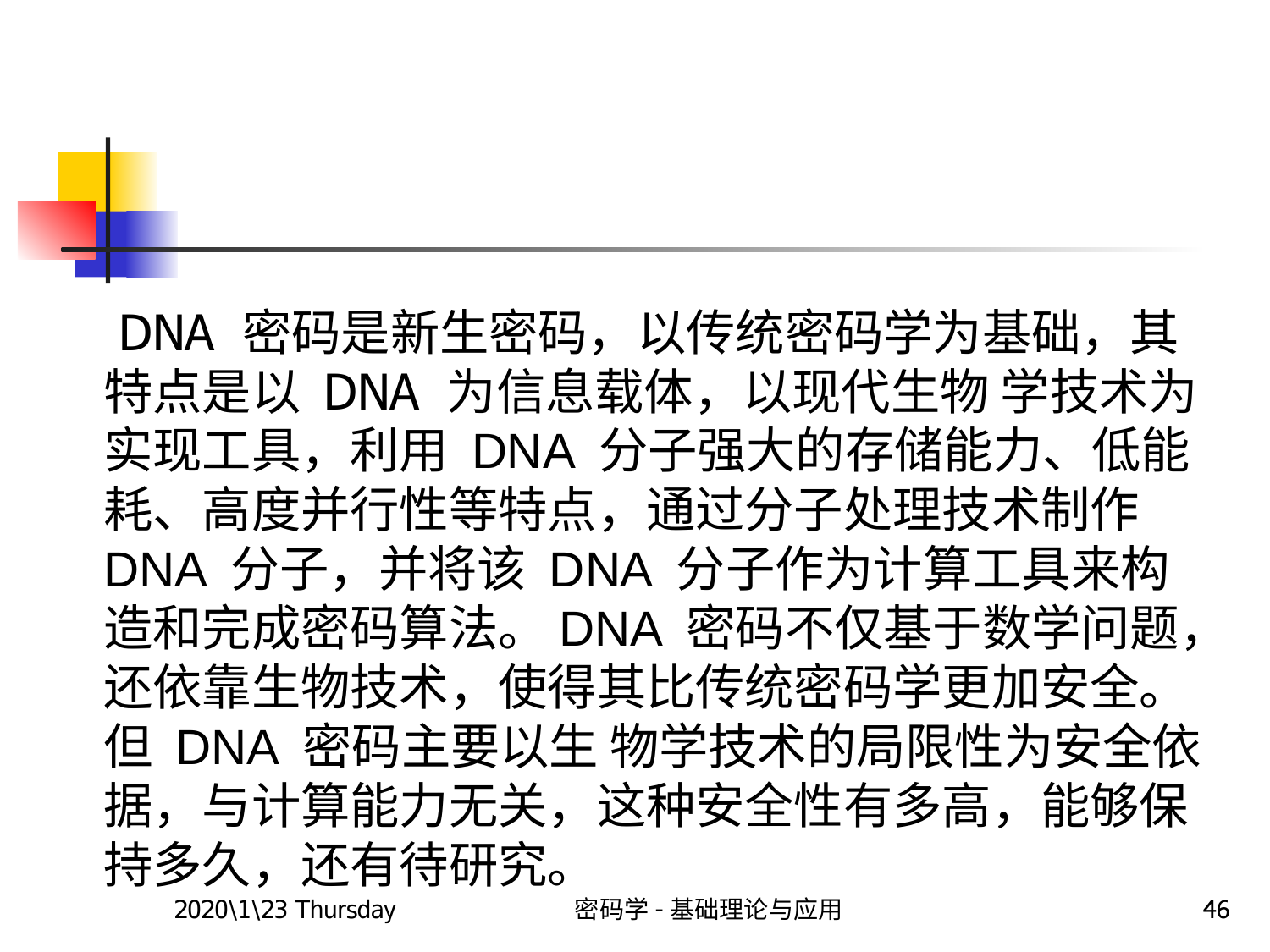

DNA 密码是新生密码，以传统密码学为基础，其特点是以 DNA 为信息载体，以现代生物 学技术为实现工具，利用 DNA 分子强大的存储能力、低能耗、高度并行性等特点，通过分子处理技术制作 DNA 分子，并将该 DNA 分子作为计算工具来构造和完成密码算法。DNA 密码不仅基于数学问题，还依靠生物技术，使得其比传统密码学更加安全。但 DNA 密码主要以生 物学技术的局限性为安全依据，与计算能力无关，这种安全性有多高，能够保持多久，还有待研究。
2020\1\23 Thursday
密码学-基础理论与应用
46